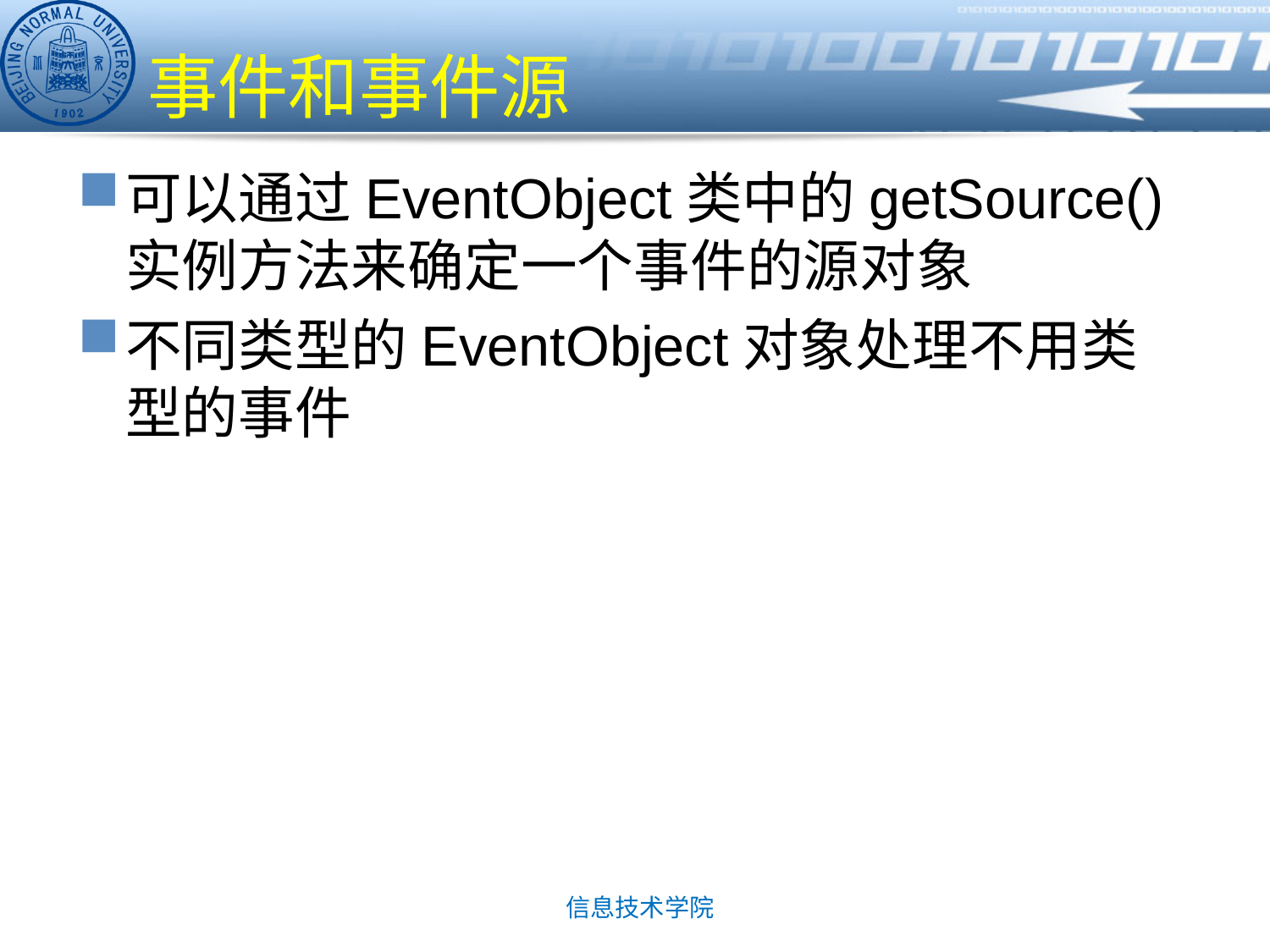

# 事件和事件源
可以通过EventObject类中的getSource()实例方法来确定一个事件的源对象
不同类型的EventObject对象处理不用类型的事件

5